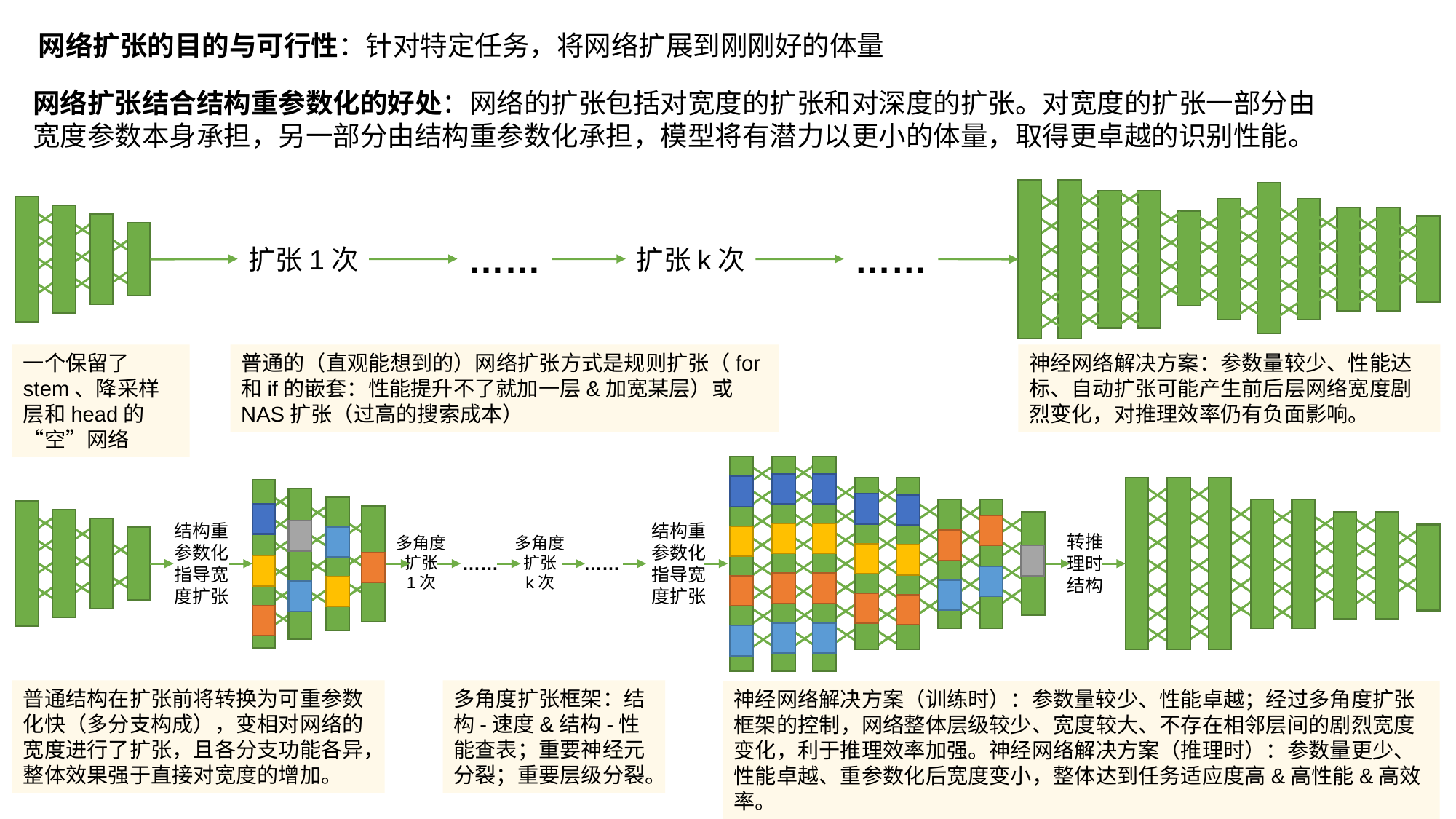

网络扩张的目的与可行性：针对特定任务，将网络扩展到刚刚好的体量
网络扩张结合结构重参数化的好处：网络的扩张包括对宽度的扩张和对深度的扩张。对宽度的扩张一部分由宽度参数本身承担，另一部分由结构重参数化承担，模型将有潜力以更小的体量，取得更卓越的识别性能。

……
……
扩张1次
扩张k次
一个保留了stem、降采样层和head的“空”网络
普通的（直观能想到的）网络扩张方式是规则扩张（for和if的嵌套：性能提升不了就加一层&加宽某层）或NAS扩张（过高的搜索成本）
神经网络解决方案：参数量较少、性能达标、自动扩张可能产生前后层网络宽度剧烈变化，对推理效率仍有负面影响。

结构重参数化指导宽度扩张
结构重参数化指导宽度扩张
转推理时结构
多角度
扩张
1次
多角度
扩张
k次
……
……
多角度扩张框架：结构-速度&结构-性能查表；重要神经元分裂；重要层级分裂。
普通结构在扩张前将转换为可重参数化快（多分支构成），变相对网络的宽度进行了扩张，且各分支功能各异，整体效果强于直接对宽度的增加。
神经网络解决方案（训练时）：参数量较少、性能卓越；经过多角度扩张框架的控制，网络整体层级较少、宽度较大、不存在相邻层间的剧烈宽度变化，利于推理效率加强。神经网络解决方案（推理时）：参数量更少、性能卓越、重参数化后宽度变小，整体达到任务适应度高&高性能&高效率。